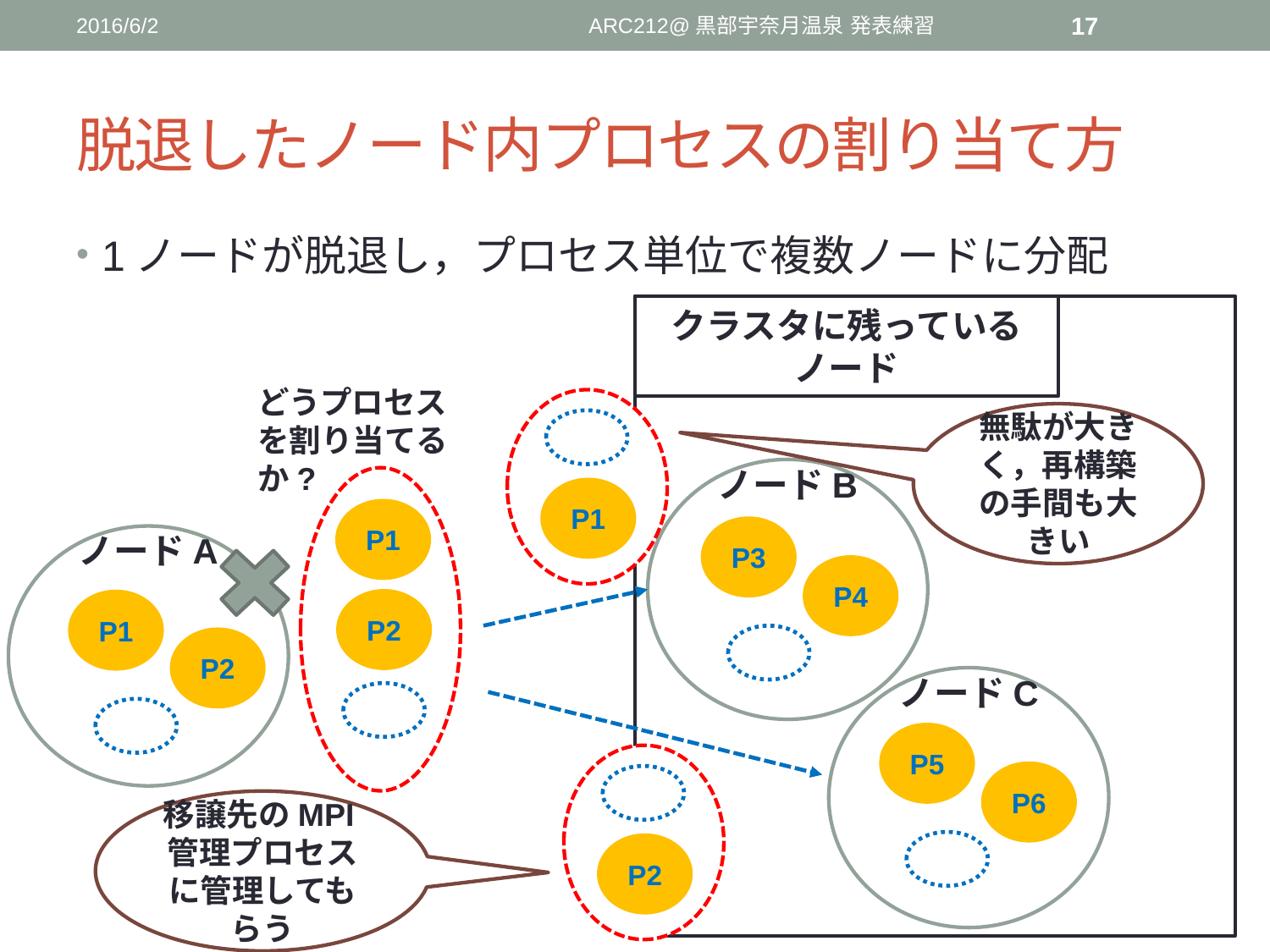

2016/6/2
ARC212@黒部宇奈月温泉 発表練習
17
# 脱退したノード内プロセスの割り当て方
1ノードが脱退し，プロセス単位で複数ノードに分配

クラスタに残っているノード
どうプロセスを割り当てるか?

無駄が大きく，再構築の手間も大きい

ノードB

P1
P1
P3
ノードA

P4
P2
P1

P2
ノードC

P5

P6

移譲先のMPI管理プロセスに管理してもらう

P2